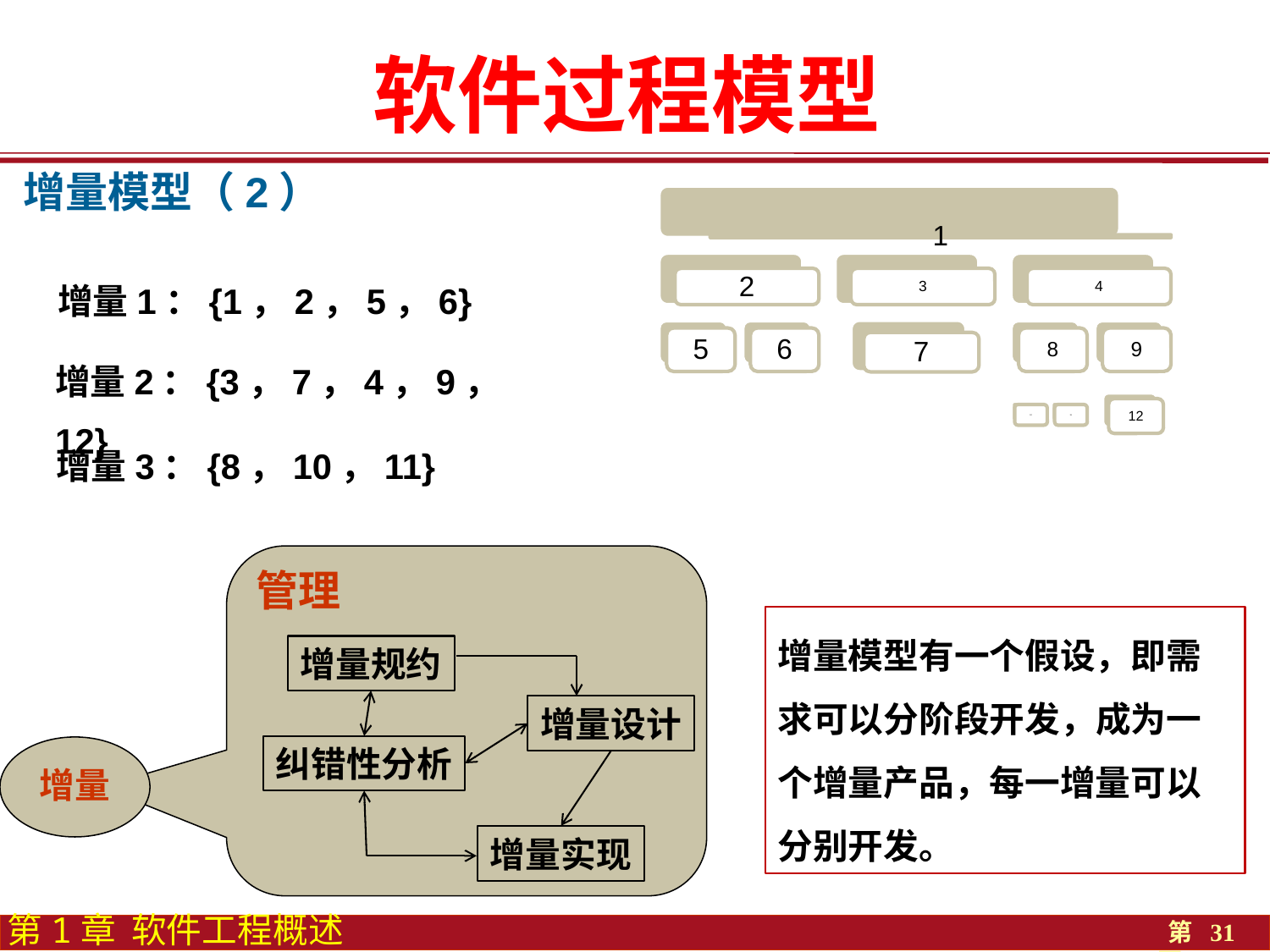

软件过程模型
增量模型（2）
1
2
5
6
3
7
4
8
9
10
11
12
增量1：{1，2，5，6}
增量2：{3，7，4，9，12}
增量3：{8，10，11}
管理
增量规约
增量设计
纠错性分析
增量
增量实现
增量模型有一个假设，即需求可以分阶段开发，成为一个增量产品，每一增量可以分别开发。